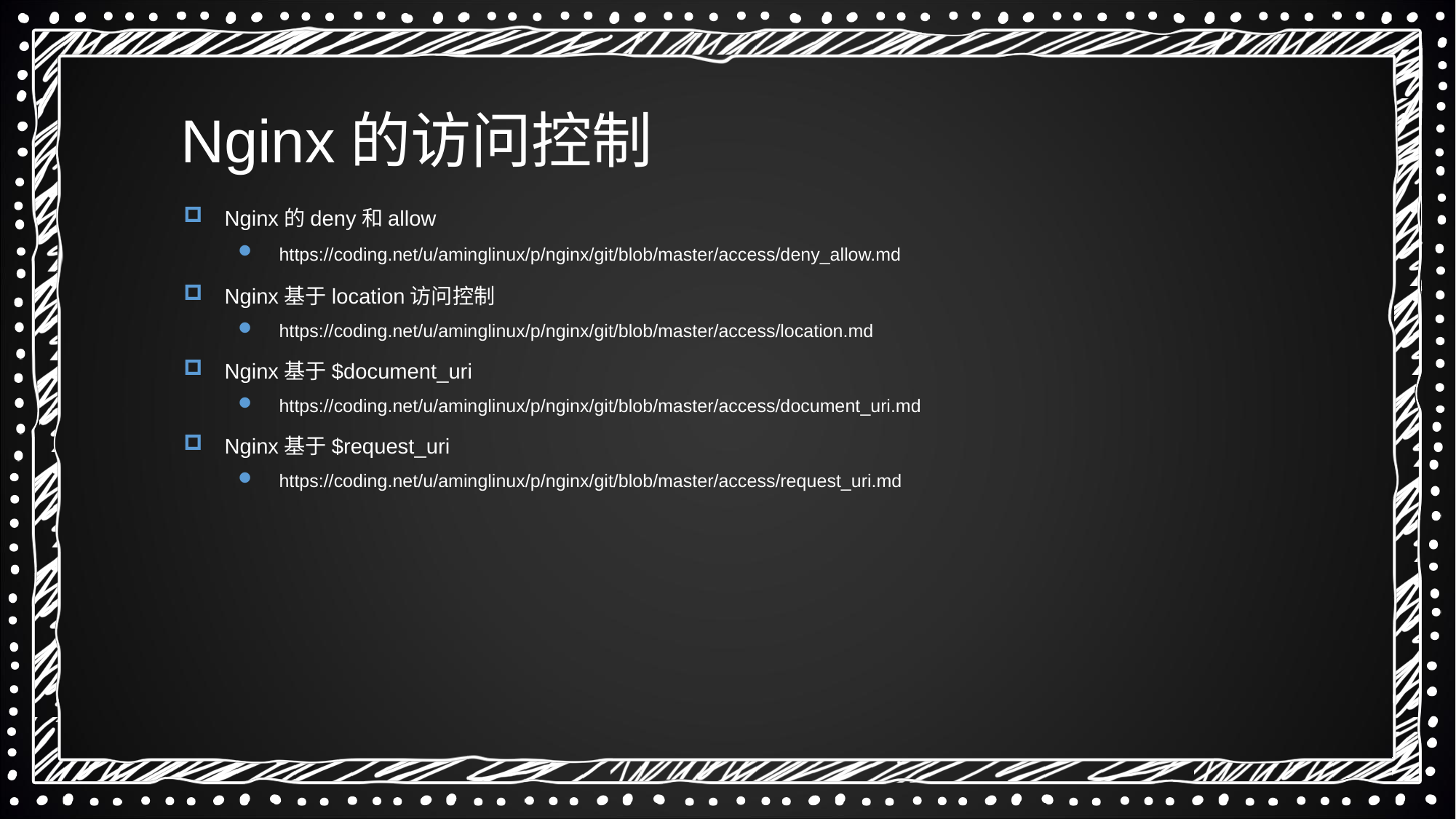

Nginx的访问控制
Nginx的deny和allow
https://coding.net/u/aminglinux/p/nginx/git/blob/master/access/deny_allow.md
Nginx基于location访问控制
https://coding.net/u/aminglinux/p/nginx/git/blob/master/access/location.md
Nginx基于$document_uri
https://coding.net/u/aminglinux/p/nginx/git/blob/master/access/document_uri.md
Nginx基于$request_uri
https://coding.net/u/aminglinux/p/nginx/git/blob/master/access/request_uri.md